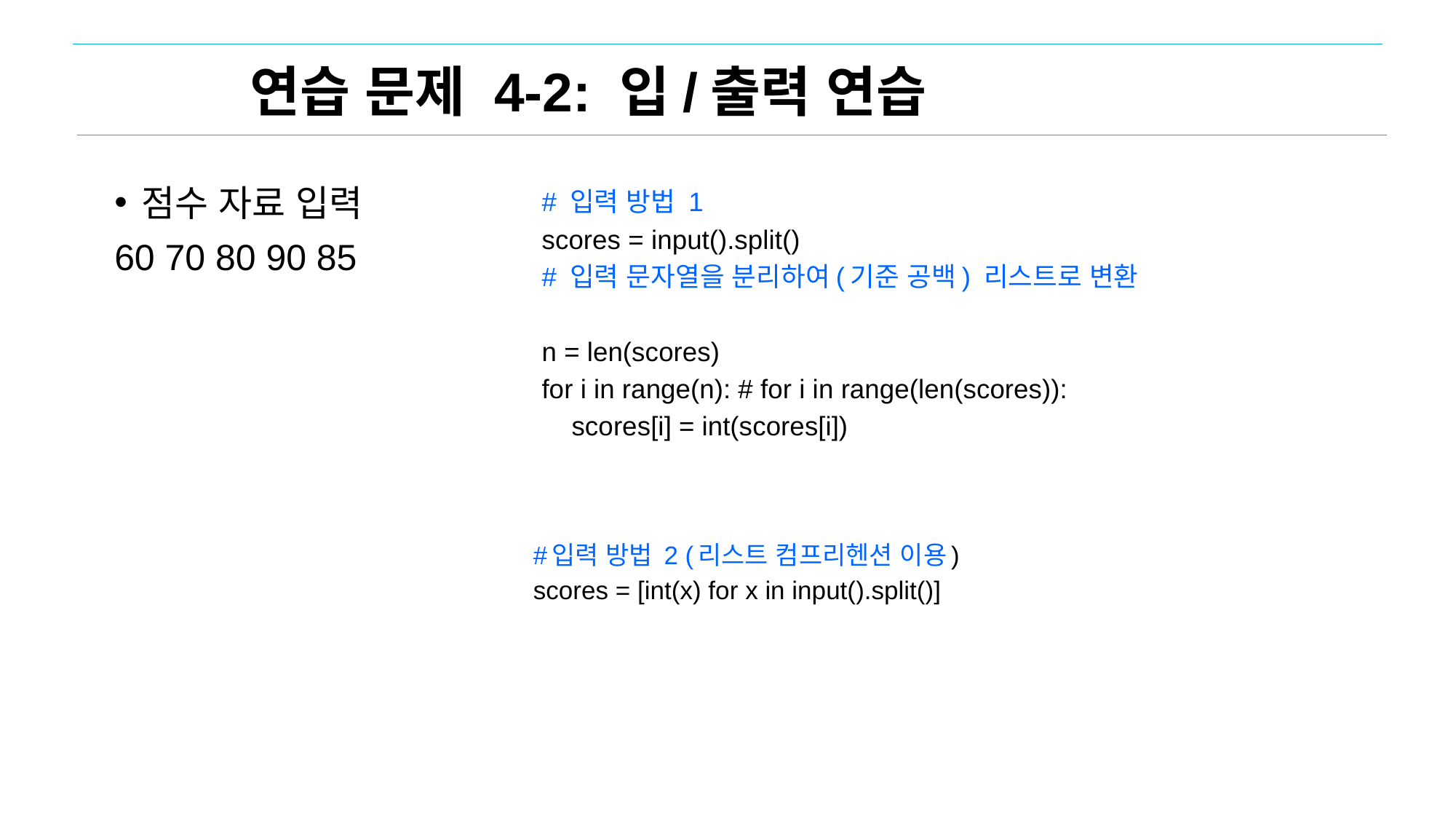

연습 문제 4-2: 입/출력 연습
점수 자료 입력
60 70 80 90 85
# 입력 방법 1
scores = input().split()
# 입력 문자열을 분리하여(기준 공백) 리스트로 변환

n = len(scores)
for i in range(n): # for i in range(len(scores)):
    scores[i] = int(scores[i])
#입력 방법 2 (리스트 컴프리헨션 이용)
scores = [int(x) for x in input().split()]